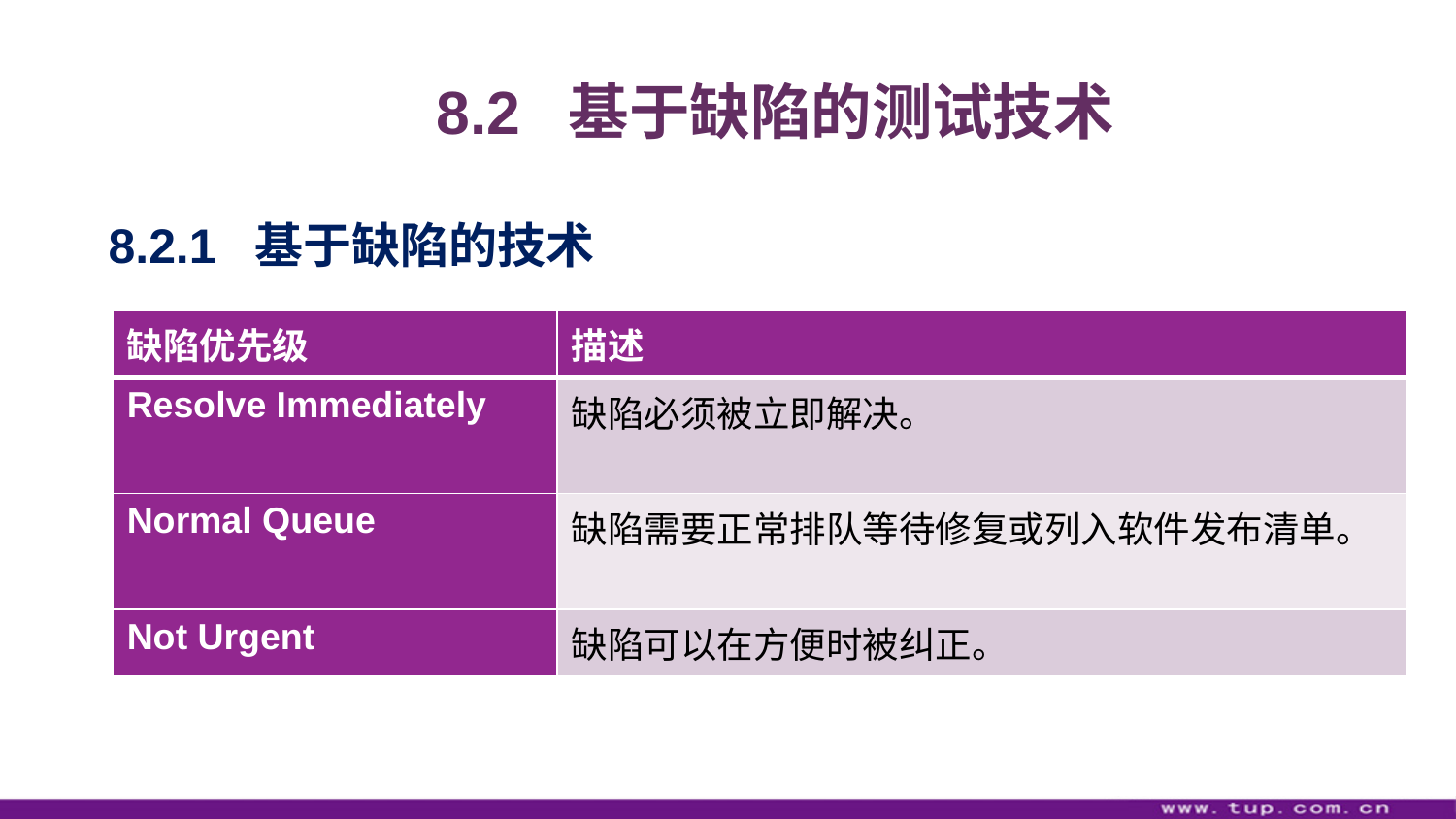

8.2  基于缺陷的测试技术

8.2.1  基于缺陷的技术
| 缺陷优先级 | 描述 |
| --- | --- |
| Resolve Immediately | 缺陷必须被立即解决。 |
| Normal Queue | 缺陷需要正常排队等待修复或列入软件发布清单。 |
| Not Urgent | 缺陷可以在方便时被纠正。 |